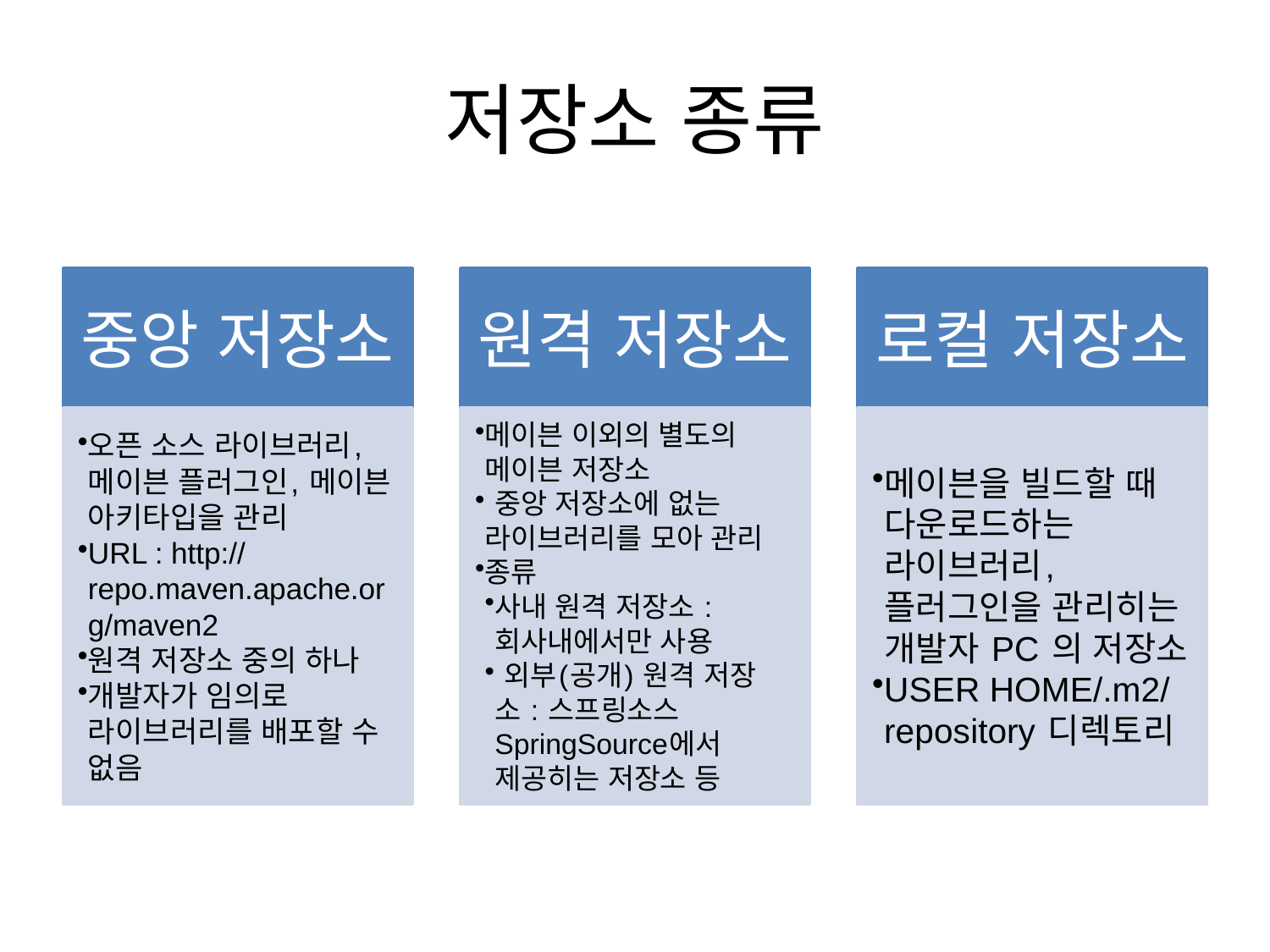

# 저장소 종류
중앙 저장소
오픈 소스 라이브러리, 메이븐 플러그인, 메이븐 아키타입을 관리
URL : http://repo.maven.apache.org/maven2
원격 저장소
메이븐 이외의 별도의 메이븐 저장소
종류
로컬 저장소
메이븐을 빌드할 때 다운로드하는 라이브러리, 플러그인을 관리히는 개발자 PC 의 저장소
USER HOME/.m2/repository 디렉토리
원격 저장소 중의 하나
개발자가 임의로 라이브러리를 배포할 수 없음
 외부(공개) 원격 저장소 : 스프링소스 SpringSource에서 제공히는 저장소 등
사내 원격 저장소 : 회사내에서만 사용
 중앙 저장소에 없는 라이브러리를 모아 관리